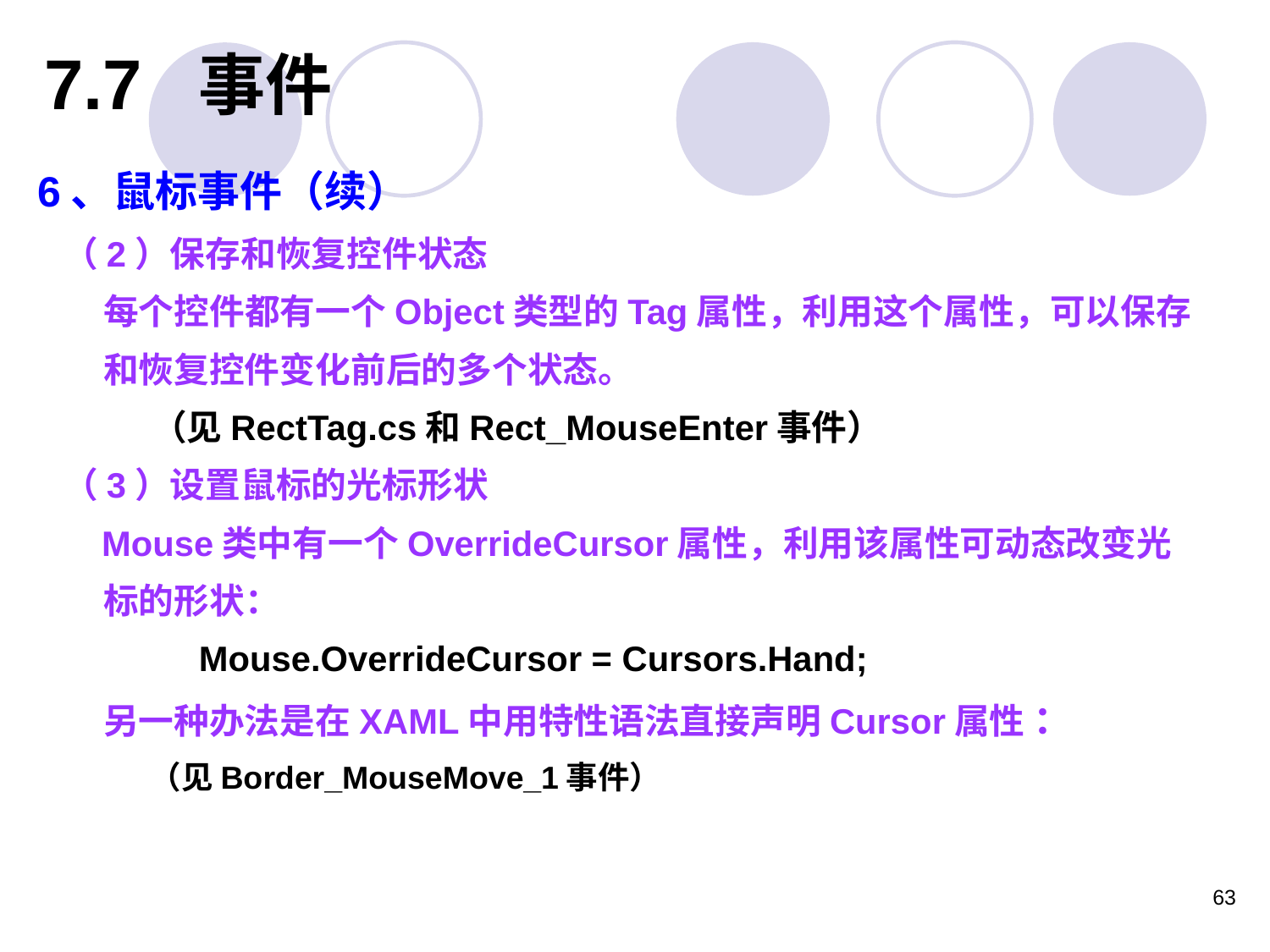

7.7  事件
6、鼠标事件（续）
（2）保存和恢复控件状态
    每个控件都有一个Object类型的Tag属性，利用这个属性，可以保存
    和恢复控件变化前后的多个状态。
          （见RectTag.cs和Rect_MouseEnter事件）
（3）设置鼠标的光标形状
    Mouse类中有一个OverrideCursor属性，利用该属性可动态改变光
    标的形状：
              Mouse.OverrideCursor = Cursors.Hand;
    另一种办法是在XAML中用特性语法直接声明Cursor属性 ：
           （见Border_MouseMove_1事件）

63